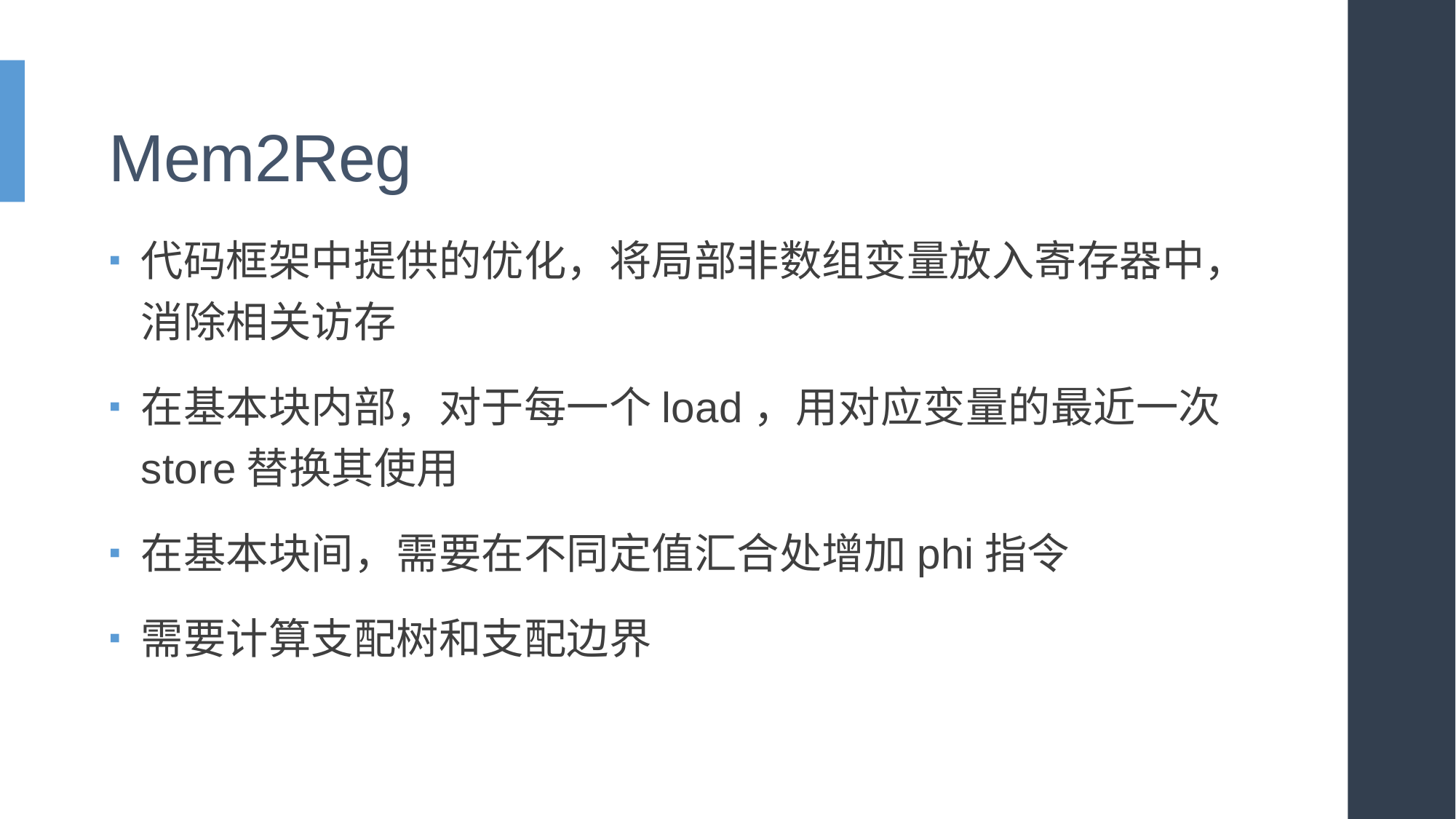

# Mem2Reg
代码框架中提供的优化，将局部非数组变量放入寄存器中，消除相关访存
在基本块内部，对于每一个load，用对应变量的最近一次store替换其使用
在基本块间，需要在不同定值汇合处增加phi指令
需要计算支配树和支配边界